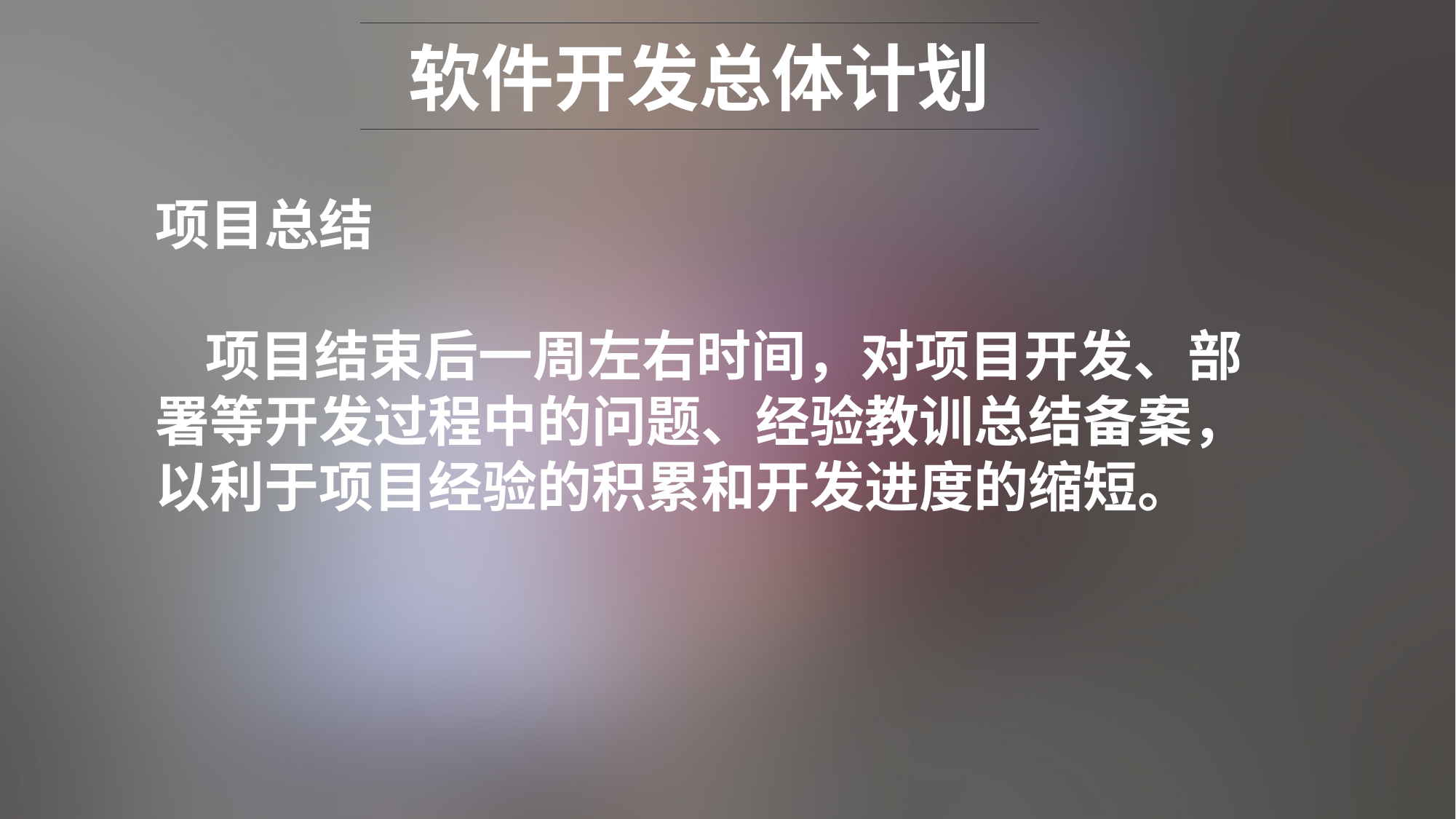

软件开发总体计划
项目总结

   项目结束后一周左右时间，对项目开发、部署等开发过程中的问题、经验教训总结备案，以利于项目经验的积累和开发进度的缩短。